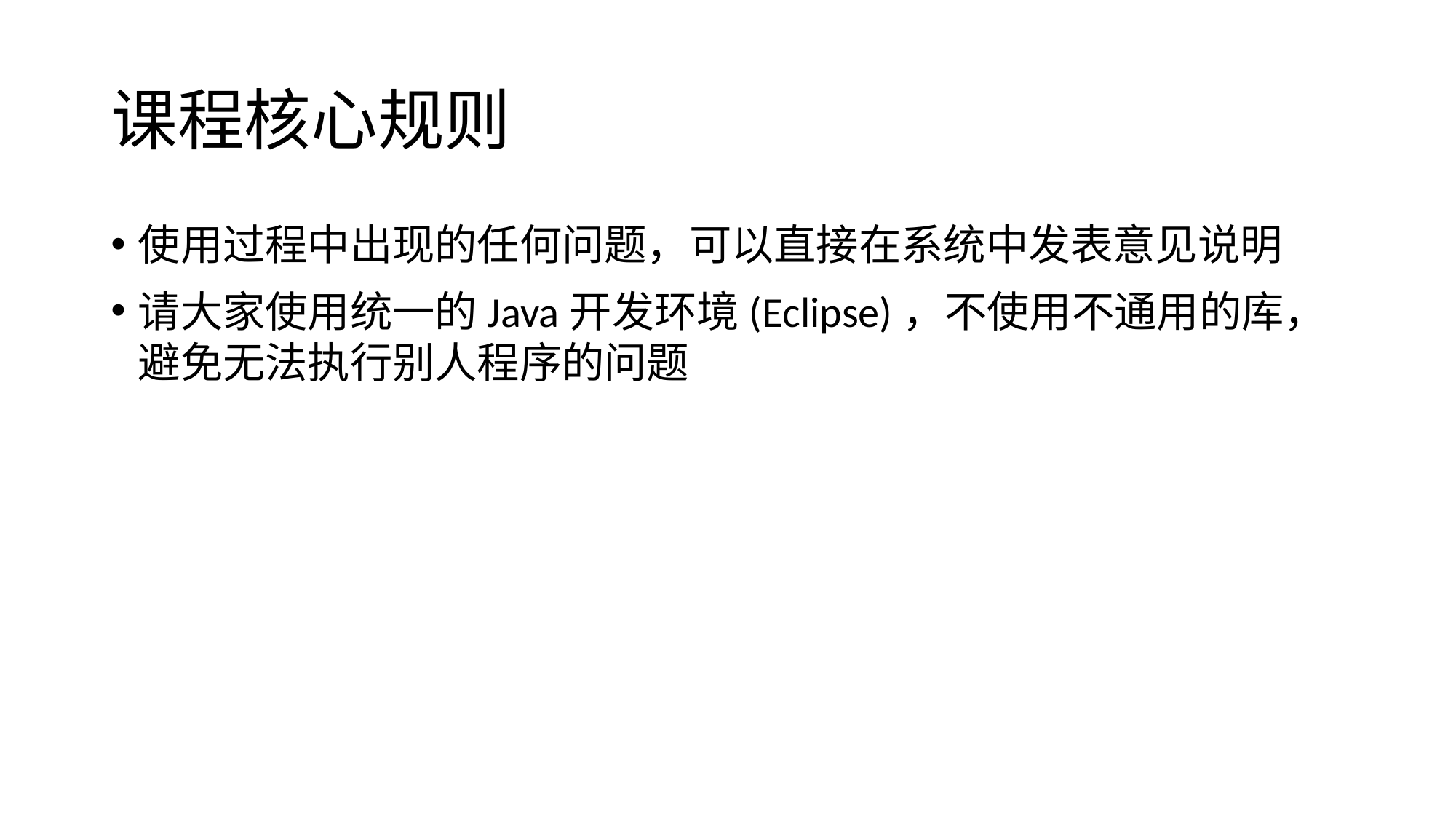

# 课程核心规则
使用过程中出现的任何问题，可以直接在系统中发表意见说明
请大家使用统一的Java开发环境(Eclipse)，不使用不通用的库，避免无法执行别人程序的问题